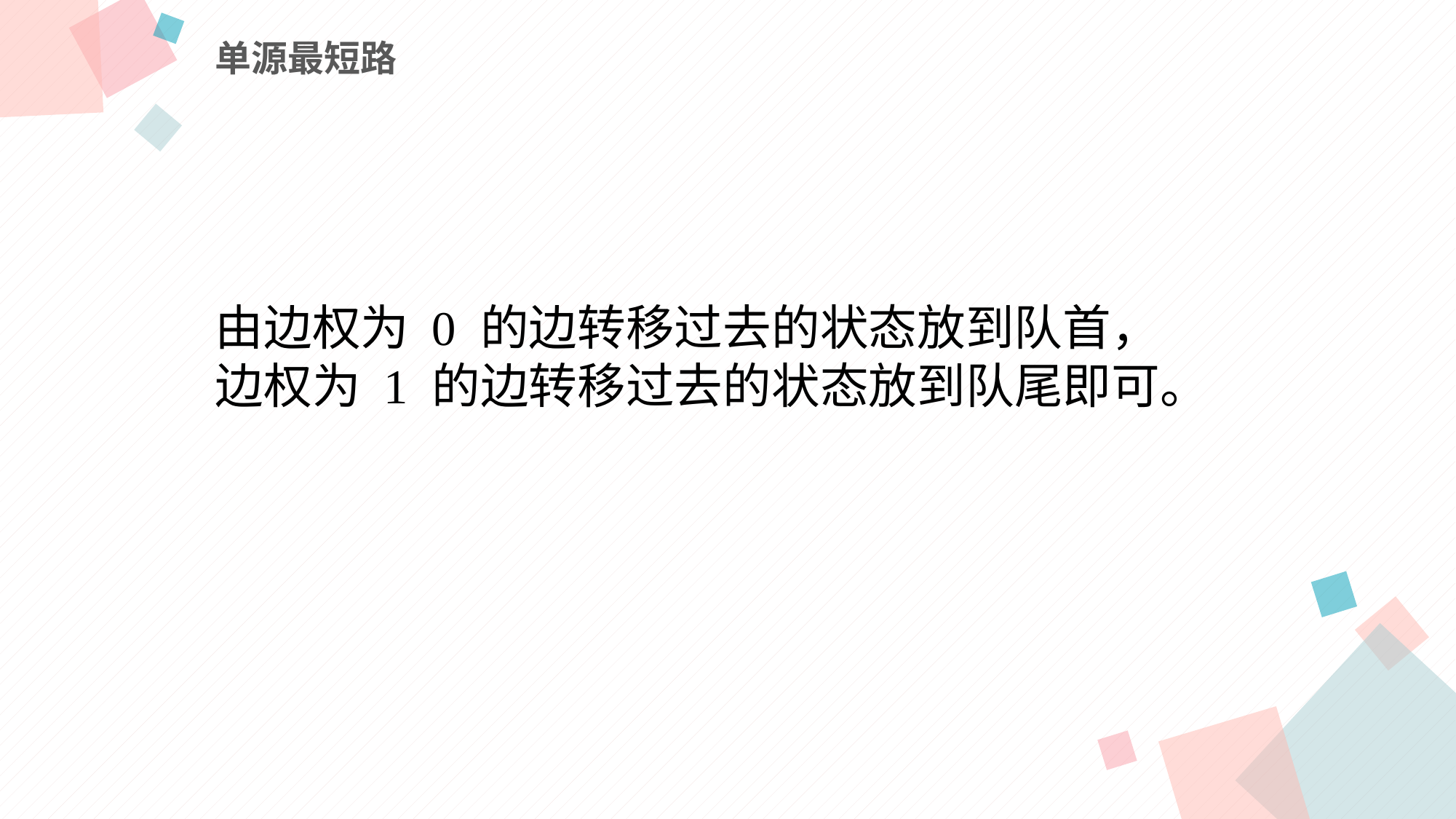

单源最短路
由边权为 0 的边转移过去的状态放到队首，边权为 1 的边转移过去的状态放到队尾即可。